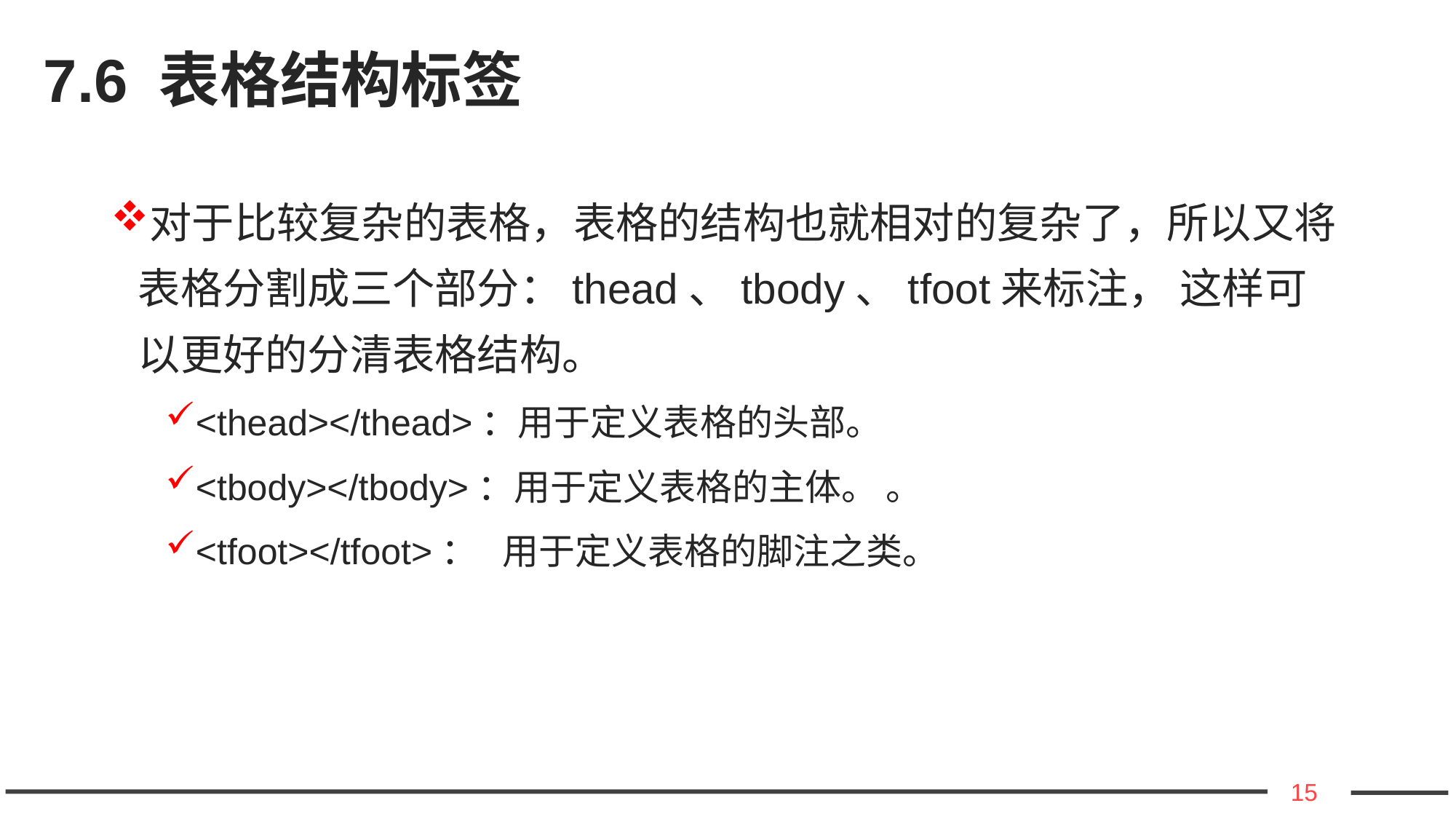

# 7.6 表格结构标签
对于比较复杂的表格，表格的结构也就相对的复杂了，所以又将表格分割成三个部分：thead、tbody、tfoot来标注， 这样可以更好的分清表格结构。
<thead></thead>：用于定义表格的头部。
<tbody></tbody>：用于定义表格的主体。 。
<tfoot></tfoot>：   用于定义表格的脚注之类。